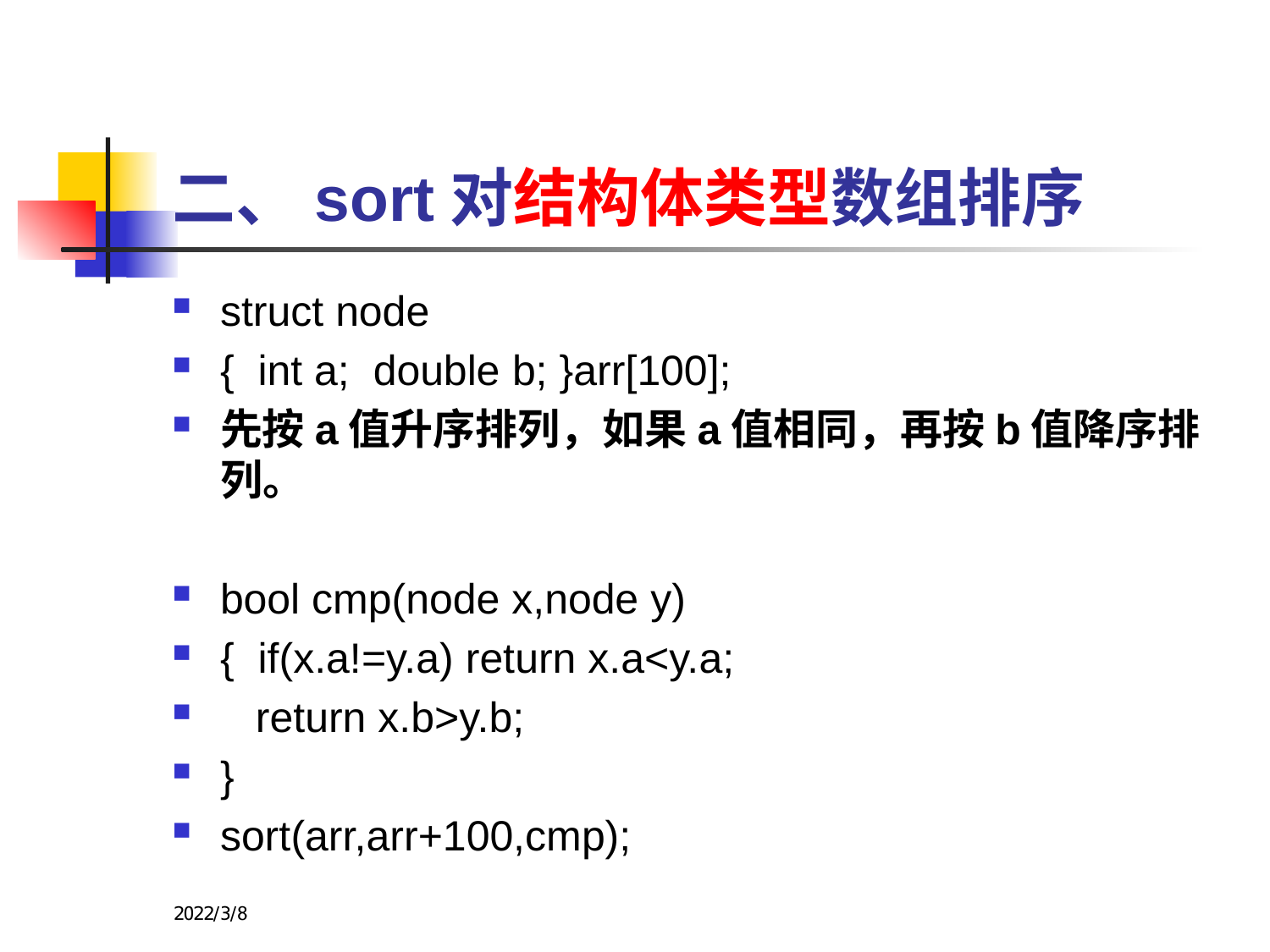

# 二、sort对结构体类型数组排序
struct node
{  int a;  double b; }arr[100];
先按a值升序排列，如果a值相同，再按b值降序排列。

bool cmp(node x,node y)
{  if(x.a!=y.a) return x.a<y.a;
   return x.b>y.b;
}
sort(arr,arr+100,cmp);
2022/3/8